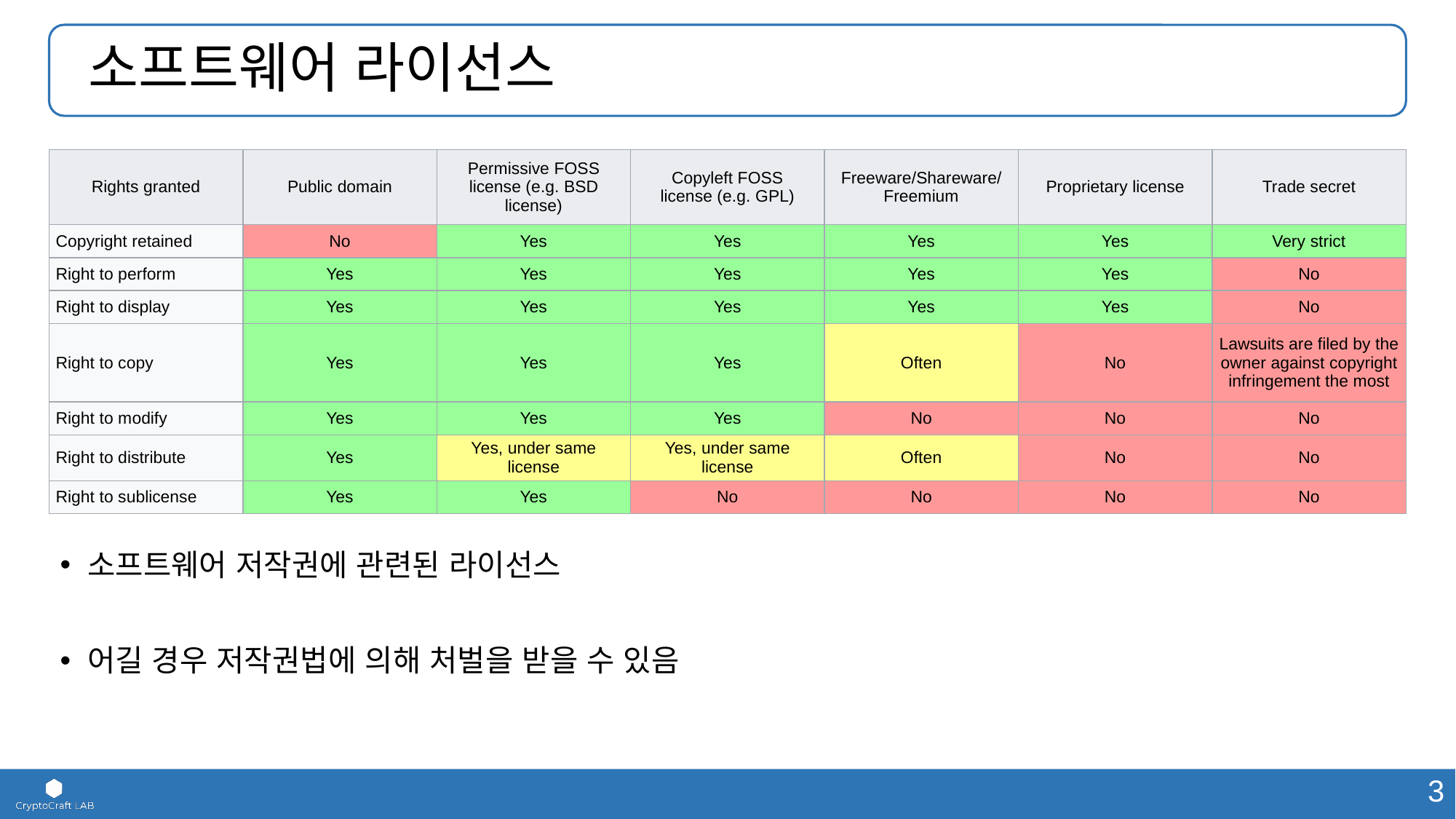

# 소프트웨어 라이선스
| Rights granted | Public domain | Permissive FOSS license (e.g. BSD license) | Copyleft FOSS license (e.g. GPL) | Freeware/Shareware/ Freemium | Proprietary license | Trade secret |
| --- | --- | --- | --- | --- | --- | --- |
| Copyright retained | No | Yes | Yes | Yes | Yes | Very strict |
| Right to perform | Yes | Yes | Yes | Yes | Yes | No |
| Right to display | Yes | Yes | Yes | Yes | Yes | No |
| Right to copy | Yes | Yes | Yes | Often | No | Lawsuits are filed by the owner against copyright infringement the most |
| Right to modify | Yes | Yes | Yes | No | No | No |
| Right to distribute | Yes | Yes, under same license | Yes, under same license | Often | No | No |
| Right to sublicense | Yes | Yes | No | No | No | No |
소프트웨어 저작권에 관련된 라이선스

어길 경우 저작권법에 의해 처벌을 받을 수 있음